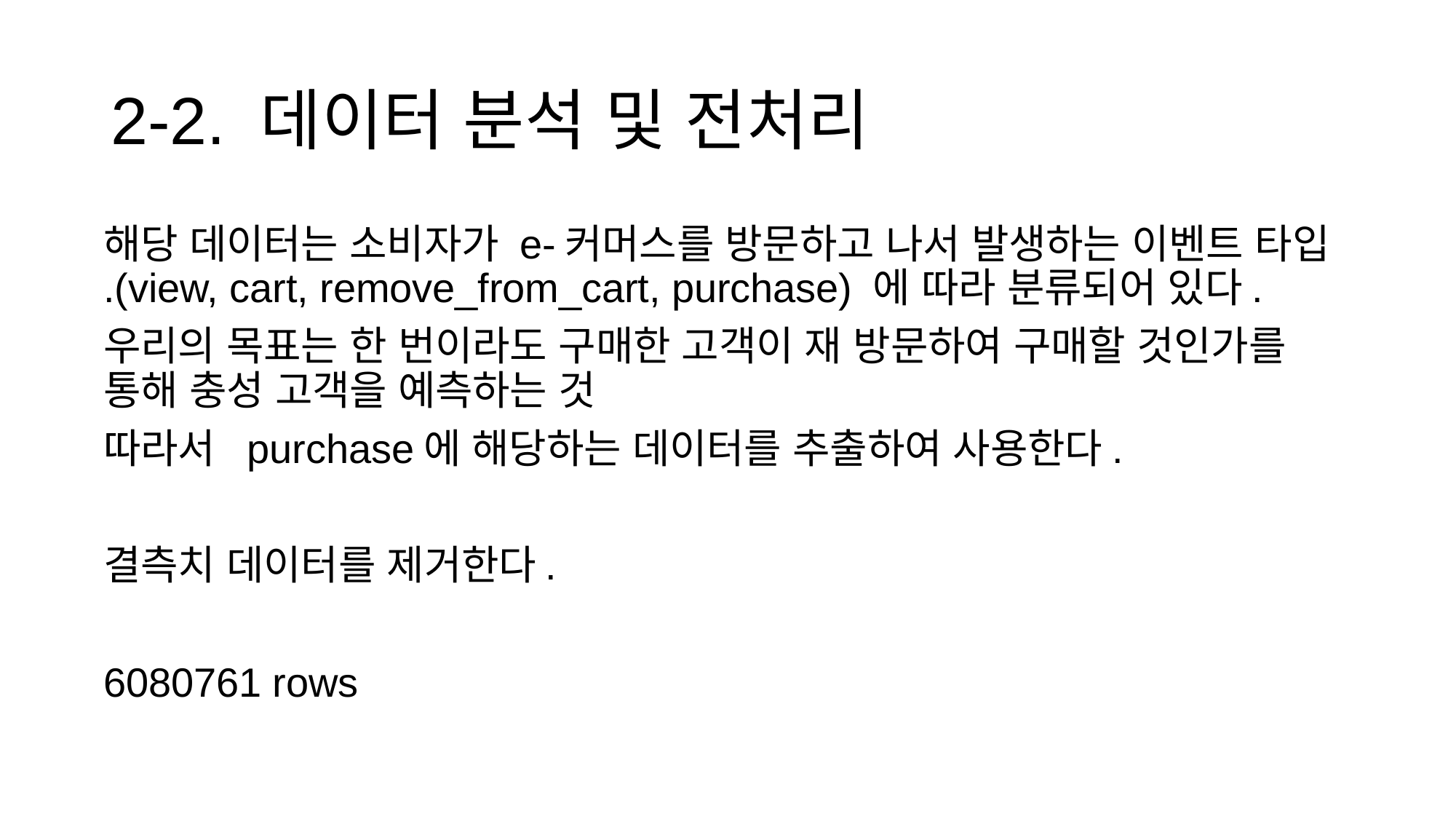

# 2-2. 데이터 분석 및 전처리
해당 데이터는 소비자가 e-커머스를 방문하고 나서 발생하는 이벤트 타입 .(view, cart, remove_from_cart, purchase) 에 따라 분류되어 있다.
우리의 목표는 한 번이라도 구매한 고객이 재 방문하여 구매할 것인가를 통해 충성 고객을 예측하는 것
따라서  purchase에 해당하는 데이터를 추출하여 사용한다.

결측치 데이터를 제거한다.

6080761 rows